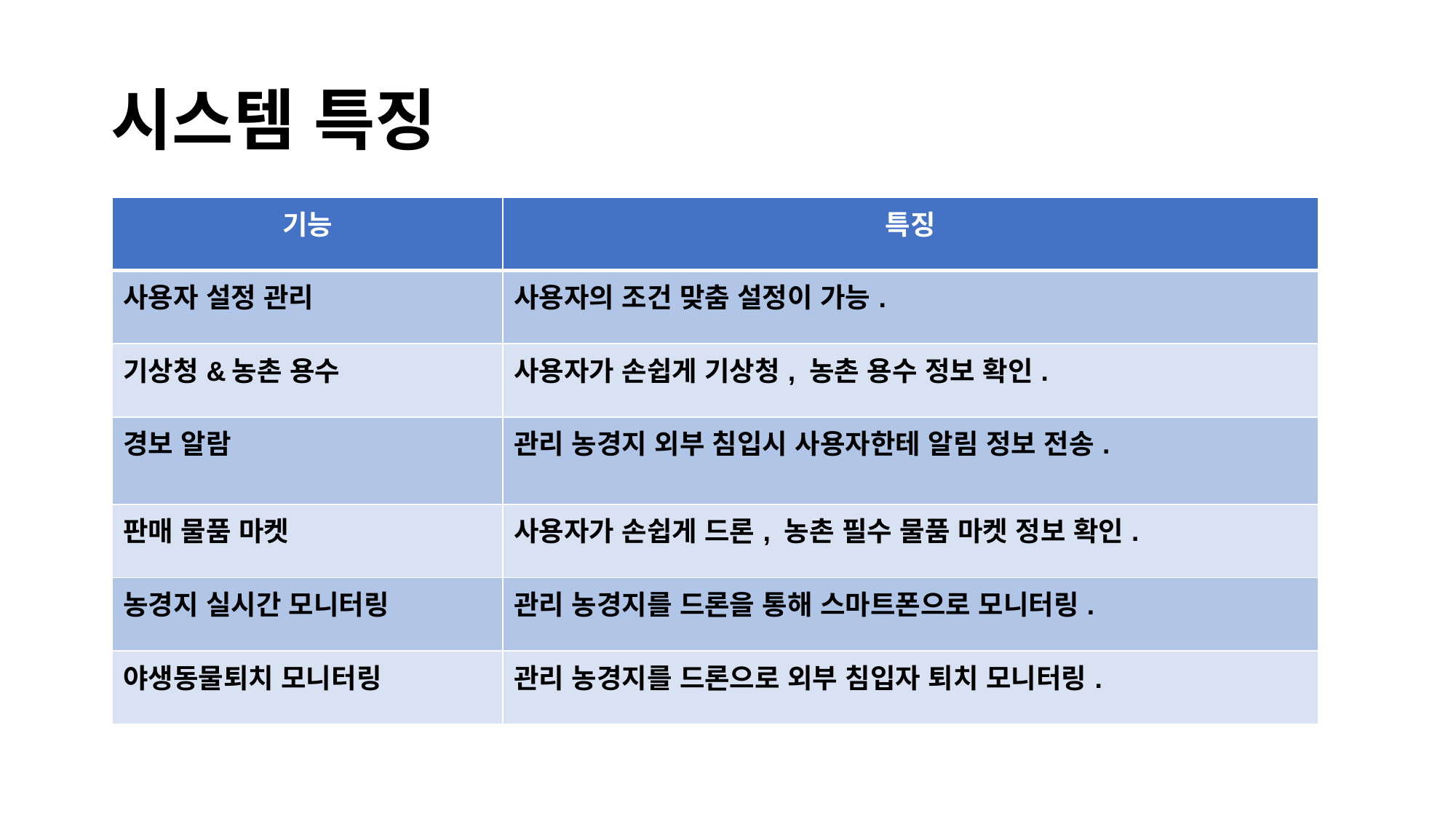

# 시스템 특징
| 기능 | 특징 |
| --- | --- |
| 사용자 설정 관리 | 사용자의 조건 맞춤 설정이 가능. |
| 기상청&농촌 용수 | 사용자가 손쉽게 기상청, 농촌 용수 정보 확인. |
| 경보 알람 | 관리 농경지 외부 침입시 사용자한테 알림 정보 전송. |
| 판매 물품 마켓 | 사용자가 손쉽게 드론, 농촌 필수 물품 마켓 정보 확인. |
| 농경지 실시간 모니터링 | 관리 농경지를 드론을 통해 스마트폰으로 모니터링. |
| 야생동물퇴치 모니터링 | 관리 농경지를 드론으로 외부 침입자 퇴치 모니터링. |